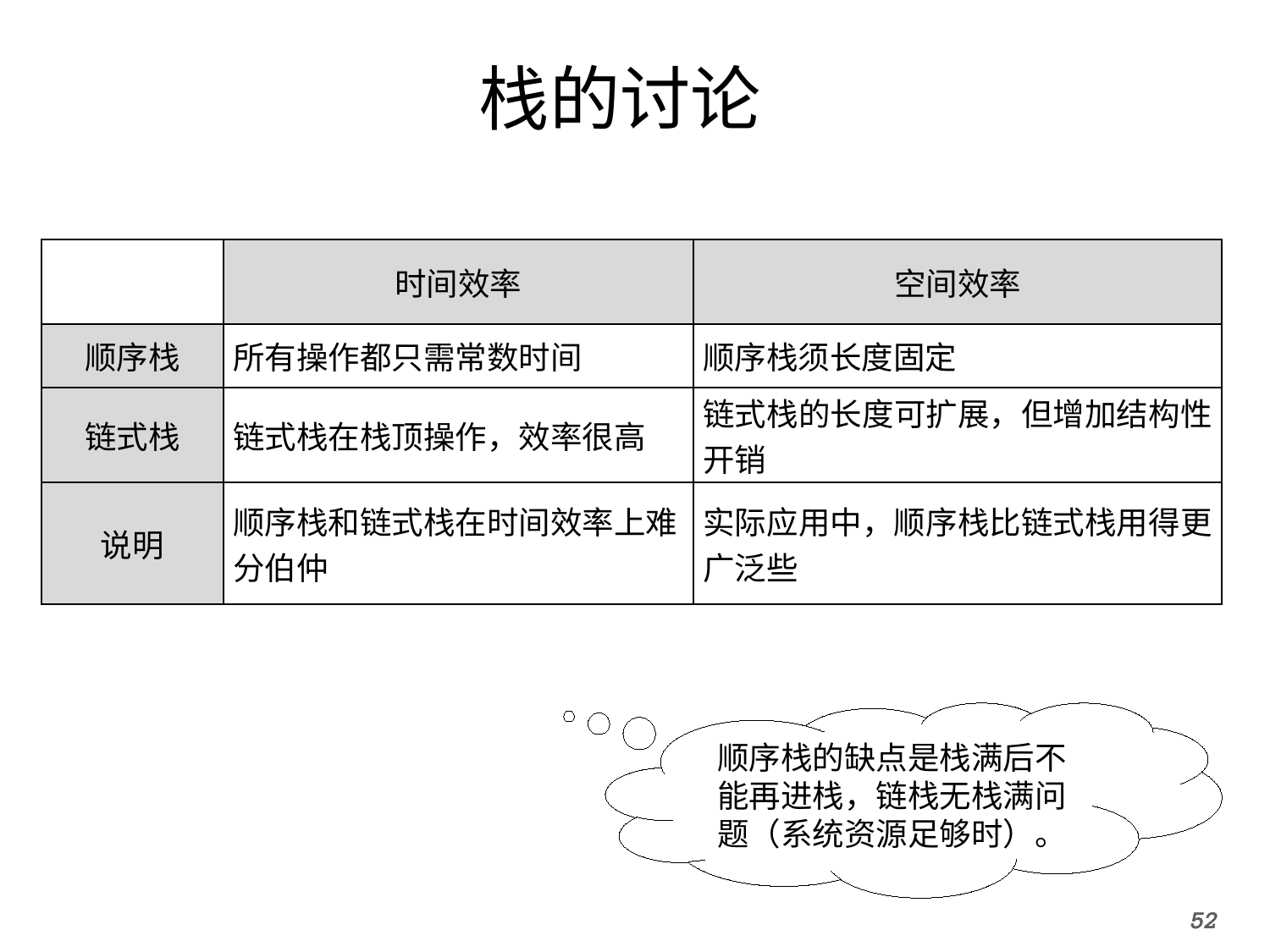

# 栈的讨论
|  | 时间效率 | 空间效率 |
| --- | --- | --- |
| 顺序栈 | 所有操作都只需常数时间 | 顺序栈须长度固定 |
| 链式栈 | 链式栈在栈顶操作，效率很高 | 链式栈的长度可扩展，但增加结构性开销 |
| 说明 | 顺序栈和链式栈在时间效率上难分伯仲 | 实际应用中，顺序栈比链式栈用得更广泛些 |
顺序栈的缺点是栈满后不能再进栈，链栈无栈满问题（系统资源足够时）。
52
52
52